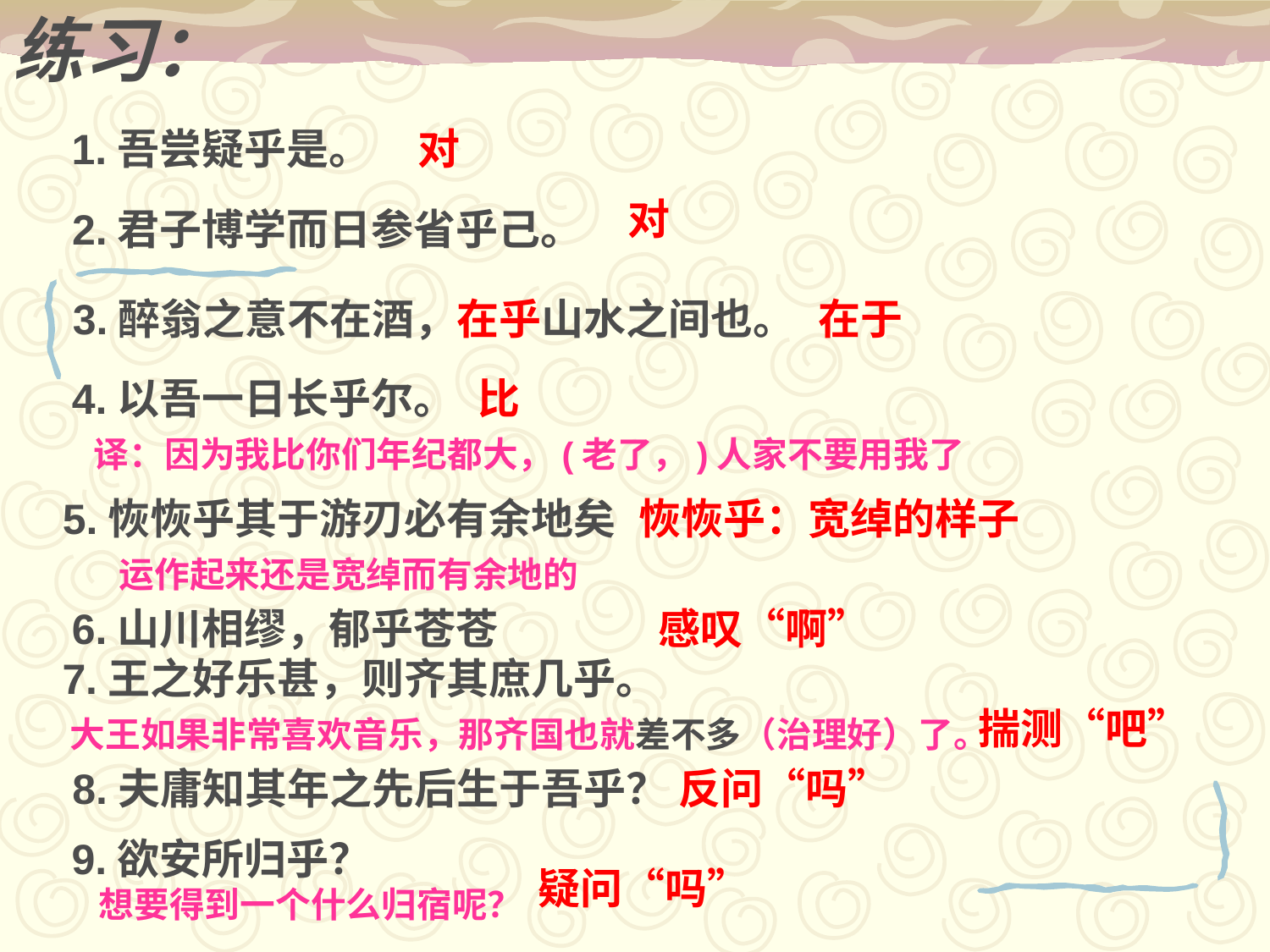

练习：
1.吾尝疑乎是。
对
对
2.君子博学而日参省乎己。
3.醉翁之意不在酒，在乎山水之间也。
在于
4.以吾一日长乎尔。
比
  译：因为我比你们年纪都大，(老了，)人家不要用我了
5.恢恢乎其于游刃必有余地矣
恢恢乎：宽绰的样子
运作起来还是宽绰而有余地的
6.山川相缪，郁乎苍苍
感叹“啊”
7.王之好乐甚，则齐其庶几乎。
揣测“吧”
大王如果非常喜欢音乐，那齐国也就差不多（治理好）了。
8.夫庸知其年之先后生于吾乎？
反问“吗”
9.欲安所归乎？
疑问“吗”
想要得到一个什么归宿呢？